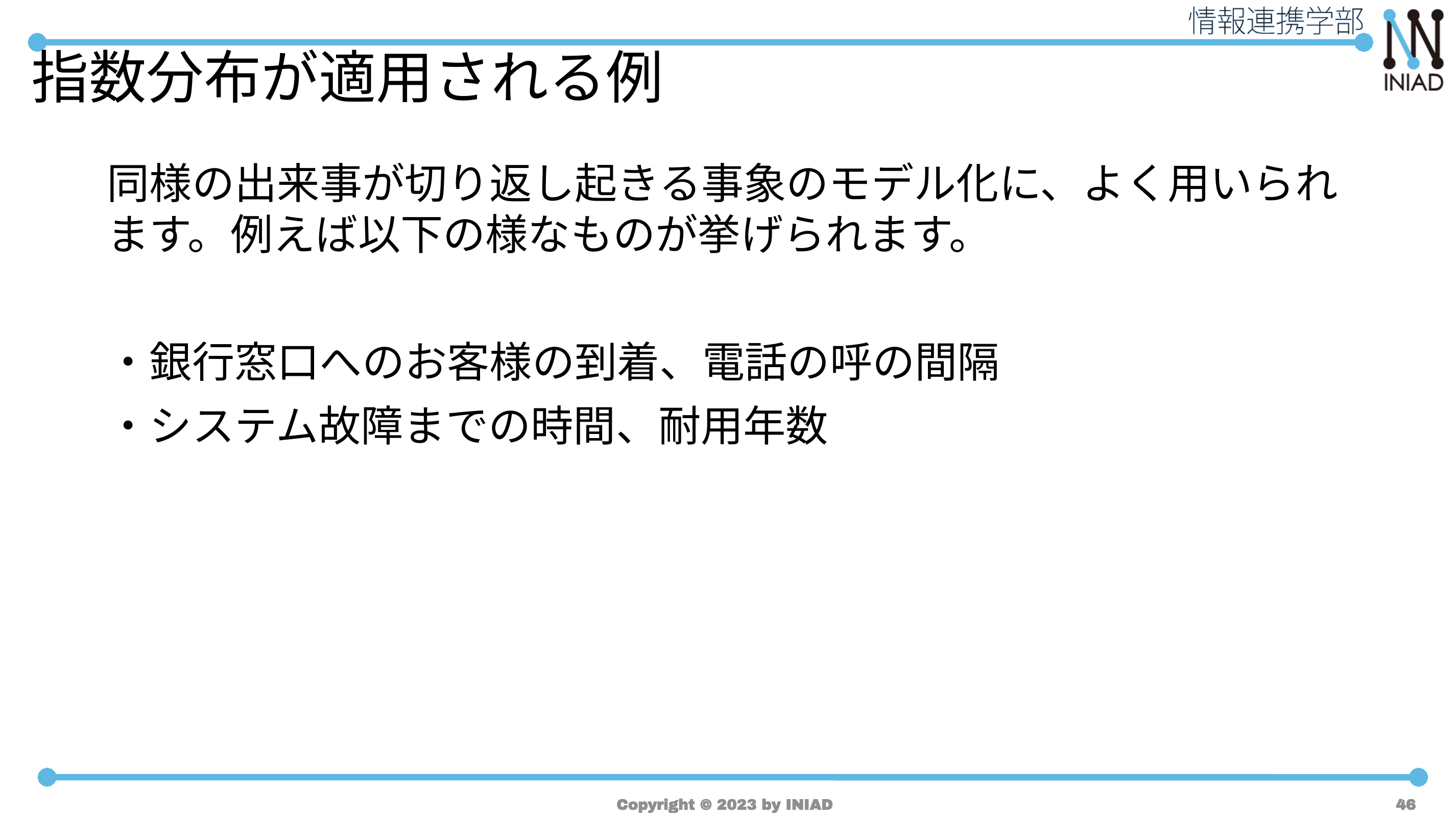

# 指数分布が適用される例
同様の出来事が切り返し起きる事象のモデル化に、よく用いられます。例えば以下の様なものが挙げられます。

・銀行窓口へのお客様の到着、電話の呼の間隔
・システム故障までの時間、耐用年数
Copyright © 2023 by INIAD
46